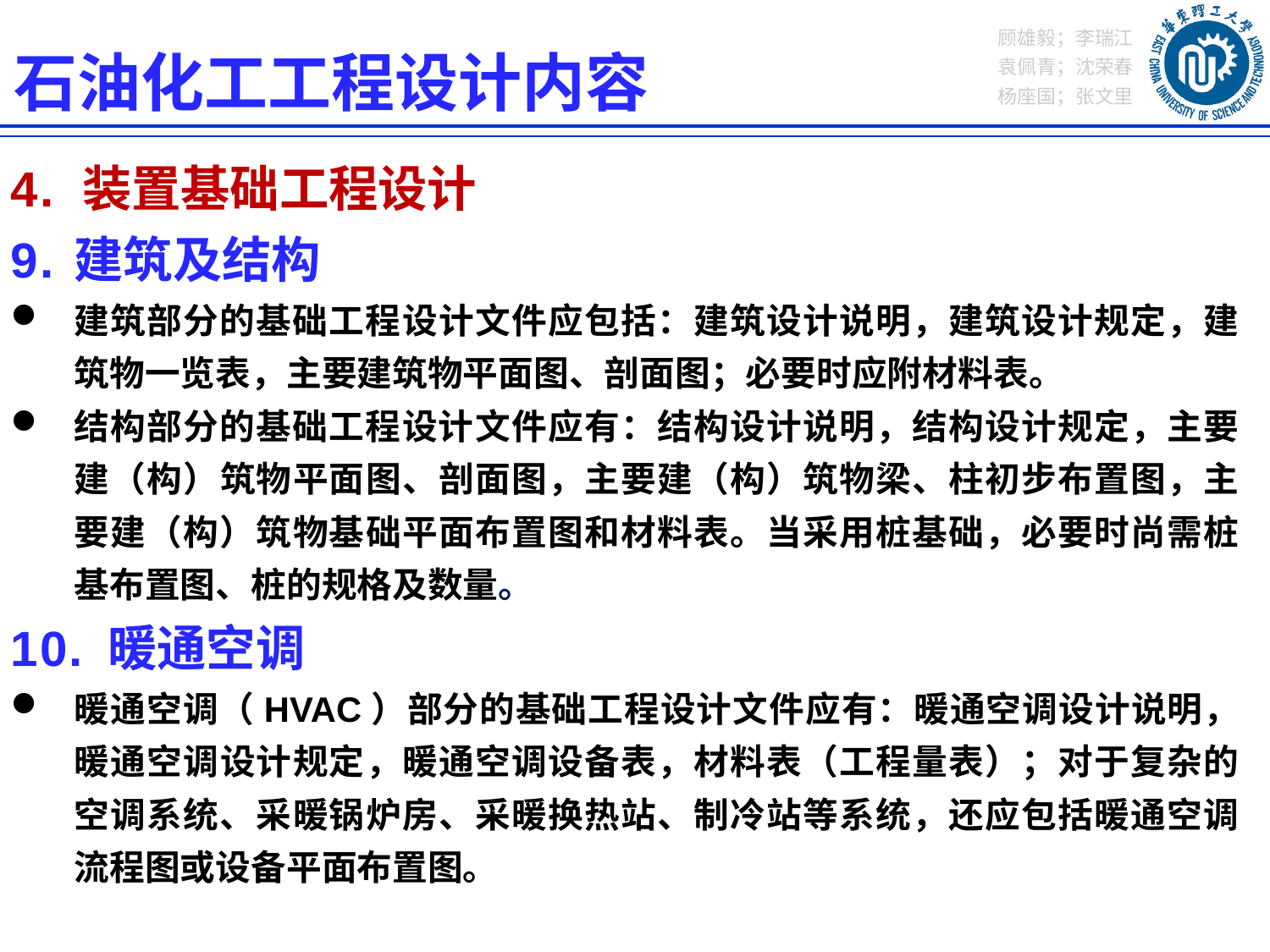

石油化工工程设计内容
装置基础工程设计
建筑及结构
建筑部分的基础工程设计文件应包括：建筑设计说明，建筑设计规定，建筑物一览表，主要建筑物平面图、剖面图；必要时应附材料表。
结构部分的基础工程设计文件应有：结构设计说明，结构设计规定，主要建（构）筑物平面图、剖面图，主要建（构）筑物梁、柱初步布置图，主要建（构）筑物基础平面布置图和材料表。当采用桩基础，必要时尚需桩基布置图、桩的规格及数量。
 暖通空调
暖通空调（HVAC）部分的基础工程设计文件应有：暖通空调设计说明，暖通空调设计规定，暖通空调设备表，材料表（工程量表）；对于复杂的空调系统、采暖锅炉房、采暖换热站、制冷站等系统，还应包括暖通空调流程图或设备平面布置图。